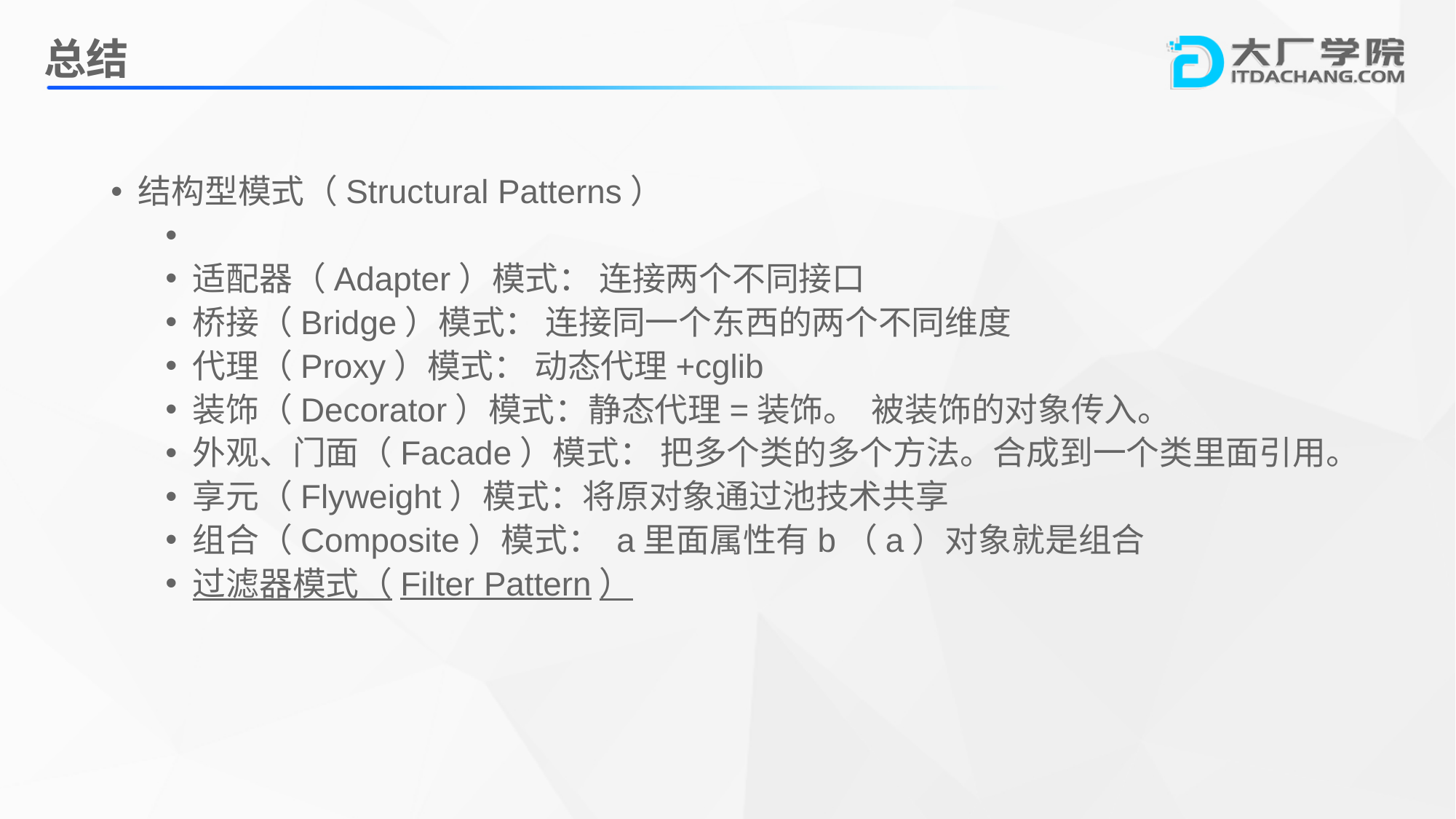

# 总结
结构型模式（Structural Patterns）

适配器（Adapter）模式： 连接两个不同接口
桥接（Bridge）模式： 连接同一个东西的两个不同维度
代理（Proxy）模式： 动态代理+cglib
装饰（Decorator）模式：静态代理=装饰。  被装饰的对象传入。
外观、门面（Facade）模式： 把多个类的多个方法。合成到一个类里面引用。
享元（Flyweight）模式：将原对象通过池技术共享
组合（Composite）模式： a里面属性有b（a）对象就是组合
过滤器模式（Filter Pattern）